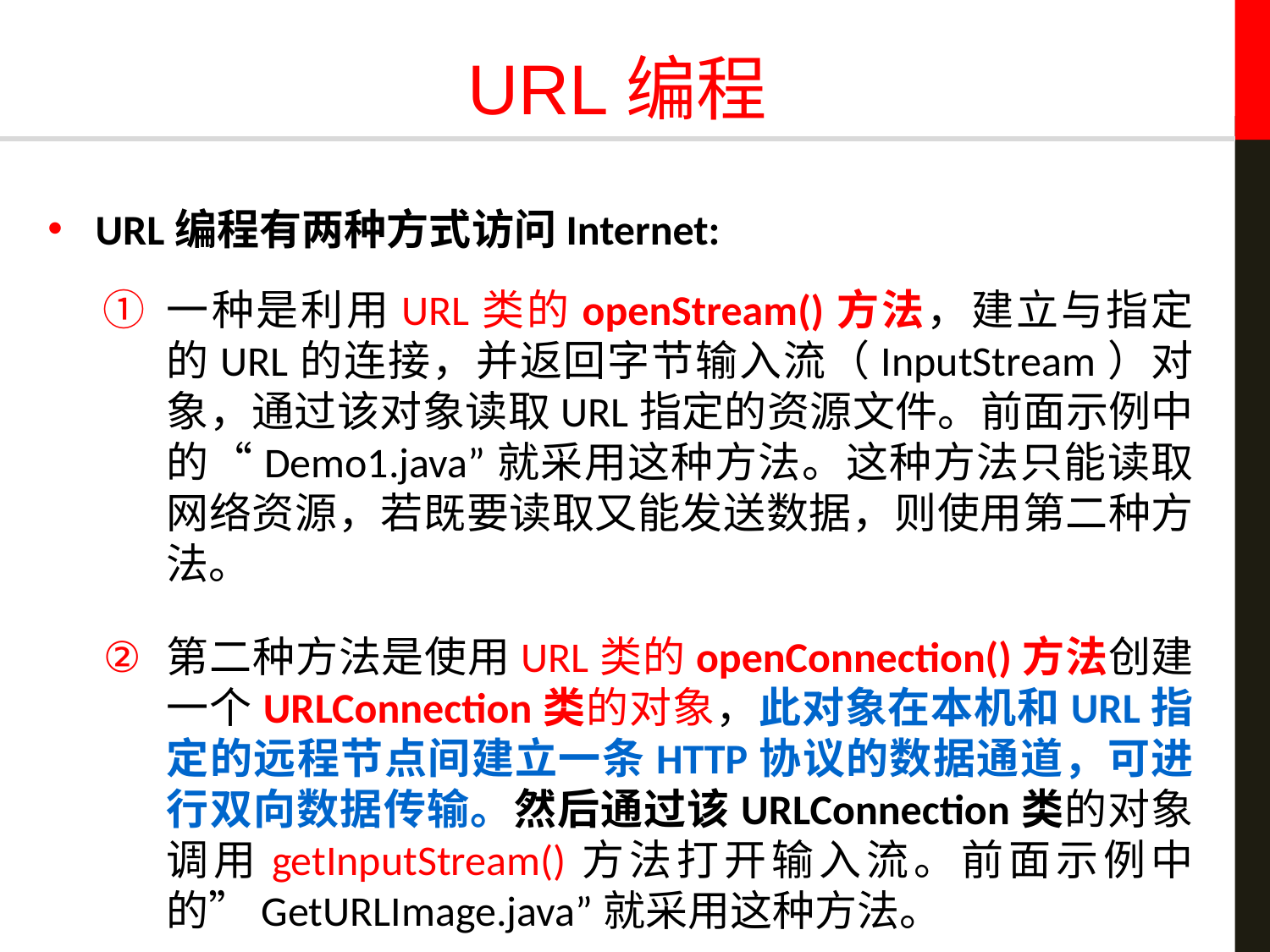

# URL编程
URL编程有两种方式访问Internet:
一种是利用URL类的openStream()方法，建立与指定的URL的连接，并返回字节输入流（InputStream）对象，通过该对象读取URL指定的资源文件。前面示例中的“Demo1.java”就采用这种方法。这种方法只能读取网络资源，若既要读取又能发送数据，则使用第二种方法。
第二种方法是使用URL类的openConnection()方法创建一个URLConnection类的对象，此对象在本机和URL指定的远程节点间建立一条HTTP协议的数据通道，可进行双向数据传输。然后通过该URLConnection类的对象调用getInputStream()方法打开输入流。前面示例中的”GetURLImage.java”就采用这种方法。